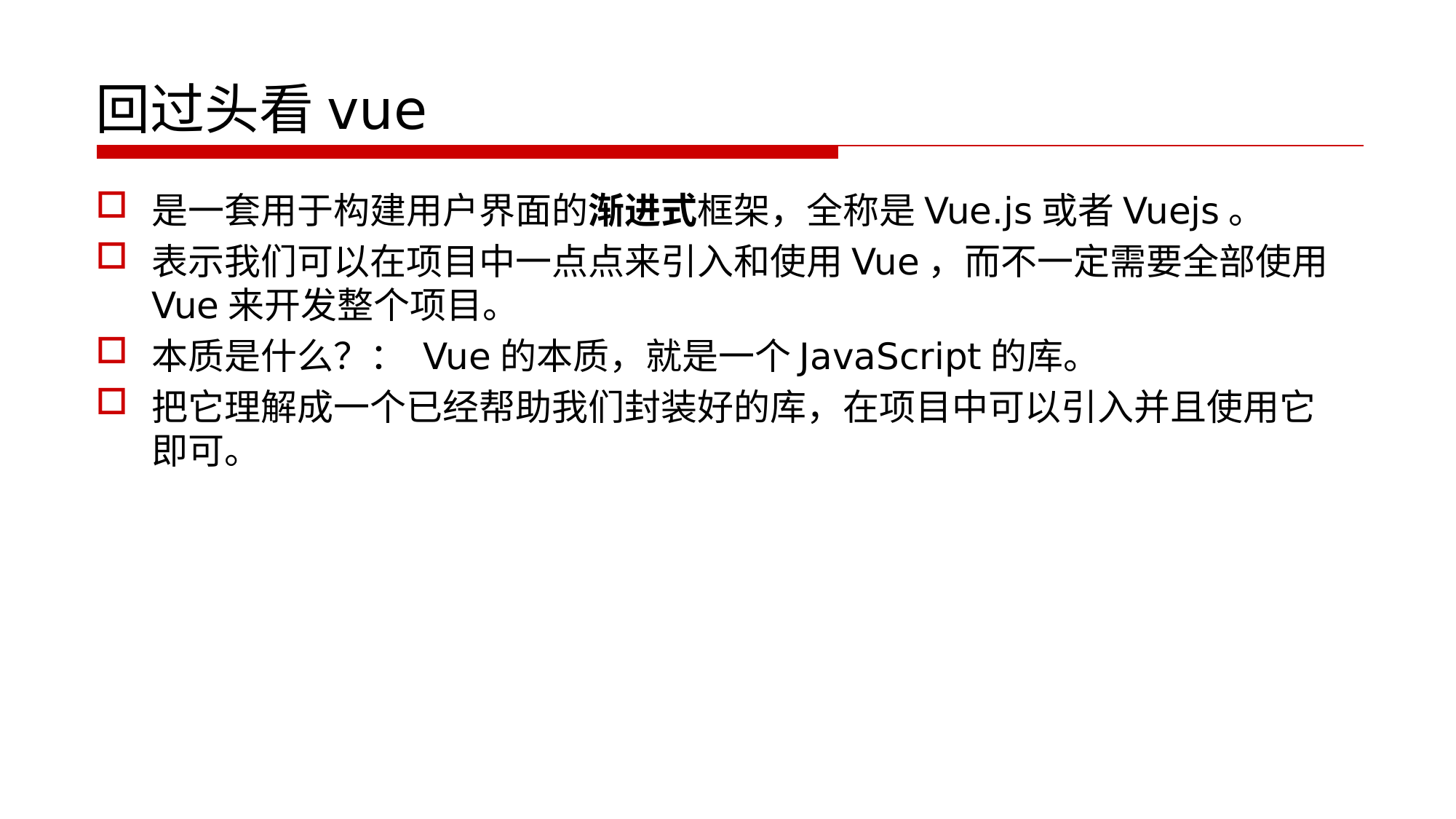

# 回过头看vue
是一套用于构建用户界面的渐进式框架，全称是Vue.js或者Vuejs。
表示我们可以在项目中一点点来引入和使用Vue，而不一定需要全部使用Vue来开发整个项目。
本质是什么？： Vue的本质，就是一个JavaScript的库。
把它理解成一个已经帮助我们封装好的库，在项目中可以引入并且使用它即可。